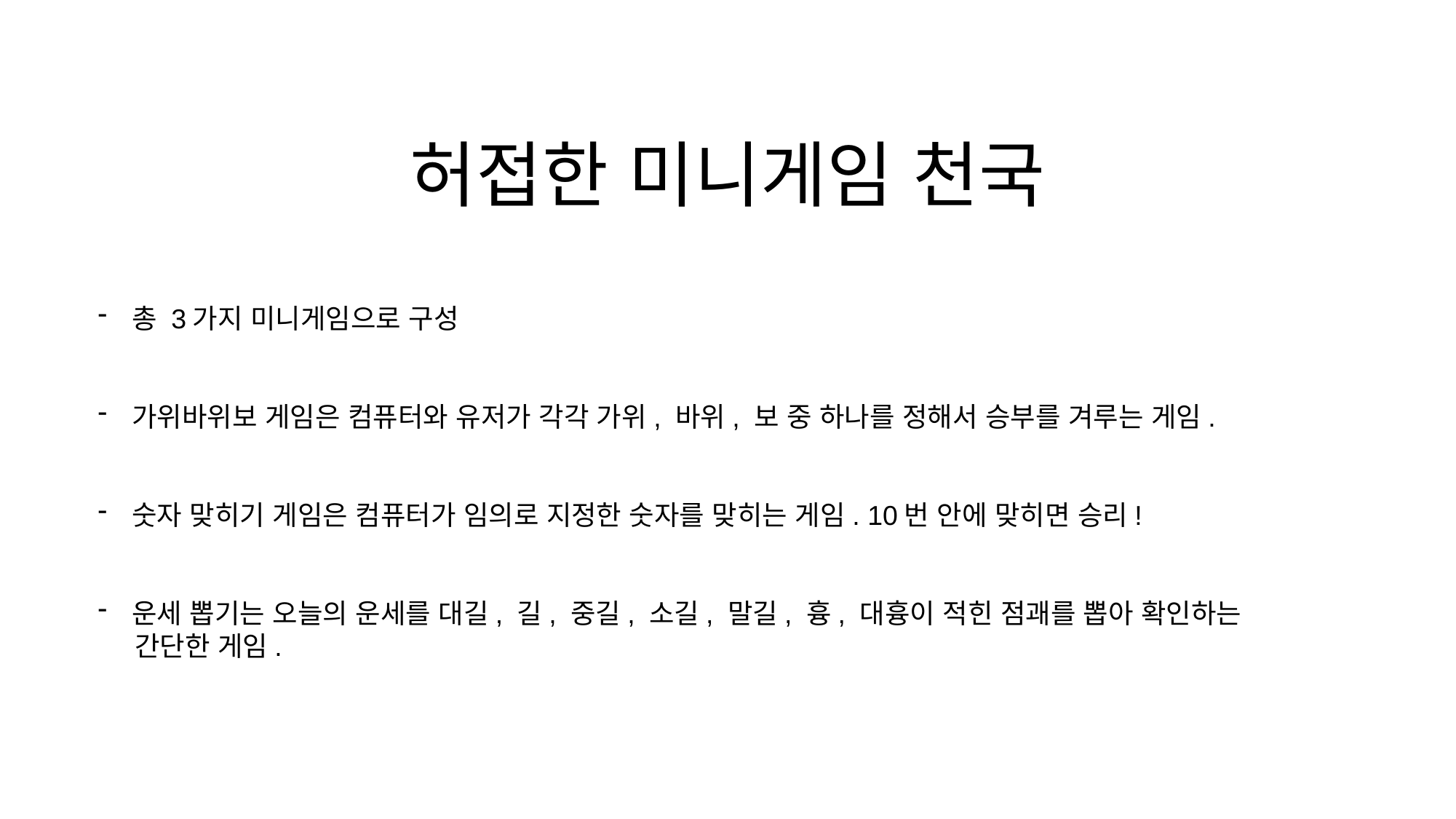

# 허접한 미니게임 천국
총 3가지 미니게임으로 구성

가위바위보 게임은 컴퓨터와 유저가 각각 가위, 바위, 보 중 하나를 정해서 승부를 겨루는 게임.

숫자 맞히기 게임은 컴퓨터가 임의로 지정한 숫자를 맞히는 게임. 10번 안에 맞히면 승리!

운세 뽑기는 오늘의 운세를 대길, 길, 중길, 소길, 말길, 흉, 대흉이 적힌 점괘를 뽑아 확인하는
    간단한 게임.